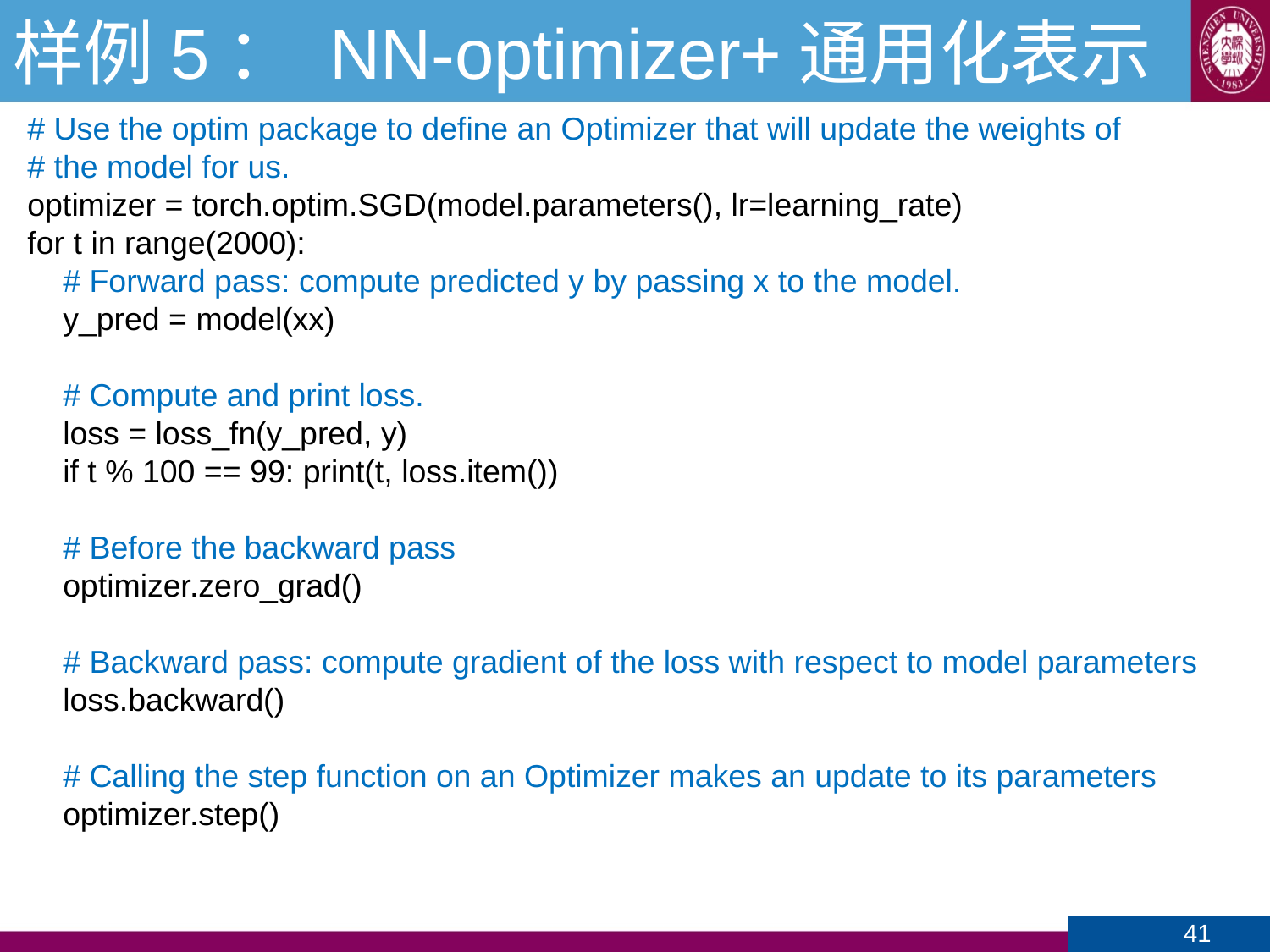

# 样例5： NN-optimizer+通用化表示
# Use the optim package to define an Optimizer that will update the weights of
# the model for us.
optimizer = torch.optim.SGD(model.parameters(), lr=learning_rate)
for t in range(2000):
    # Forward pass: compute predicted y by passing x to the model.
    y_pred = model(xx)

    # Compute and print loss.
    loss = loss_fn(y_pred, y)
    if t % 100 == 99: print(t, loss.item())

    # Before the backward pass
    optimizer.zero_grad()

    # Backward pass: compute gradient of the loss with respect to model parameters
    loss.backward()

    # Calling the step function on an Optimizer makes an update to its parameters
    optimizer.step()

41